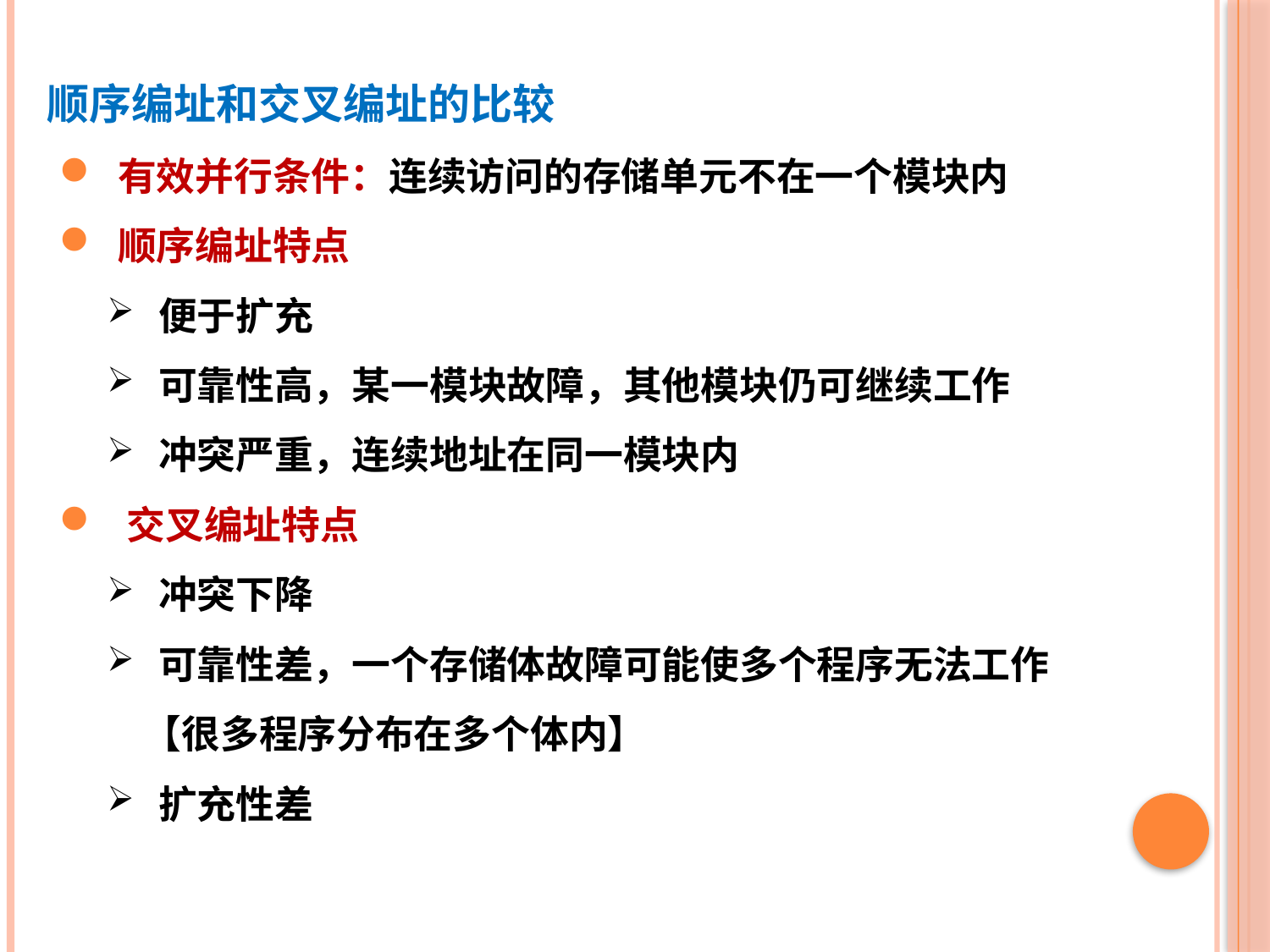

顺序编址和交叉编址的比较
 有效并行条件：连续访问的存储单元不在一个模块内
 顺序编址特点
便于扩充
可靠性高，某一模块故障，其他模块仍可继续工作
冲突严重，连续地址在同一模块内
  交叉编址特点
冲突下降
可靠性差，一个存储体故障可能使多个程序无法工作
   【很多程序分布在多个体内】
扩充性差